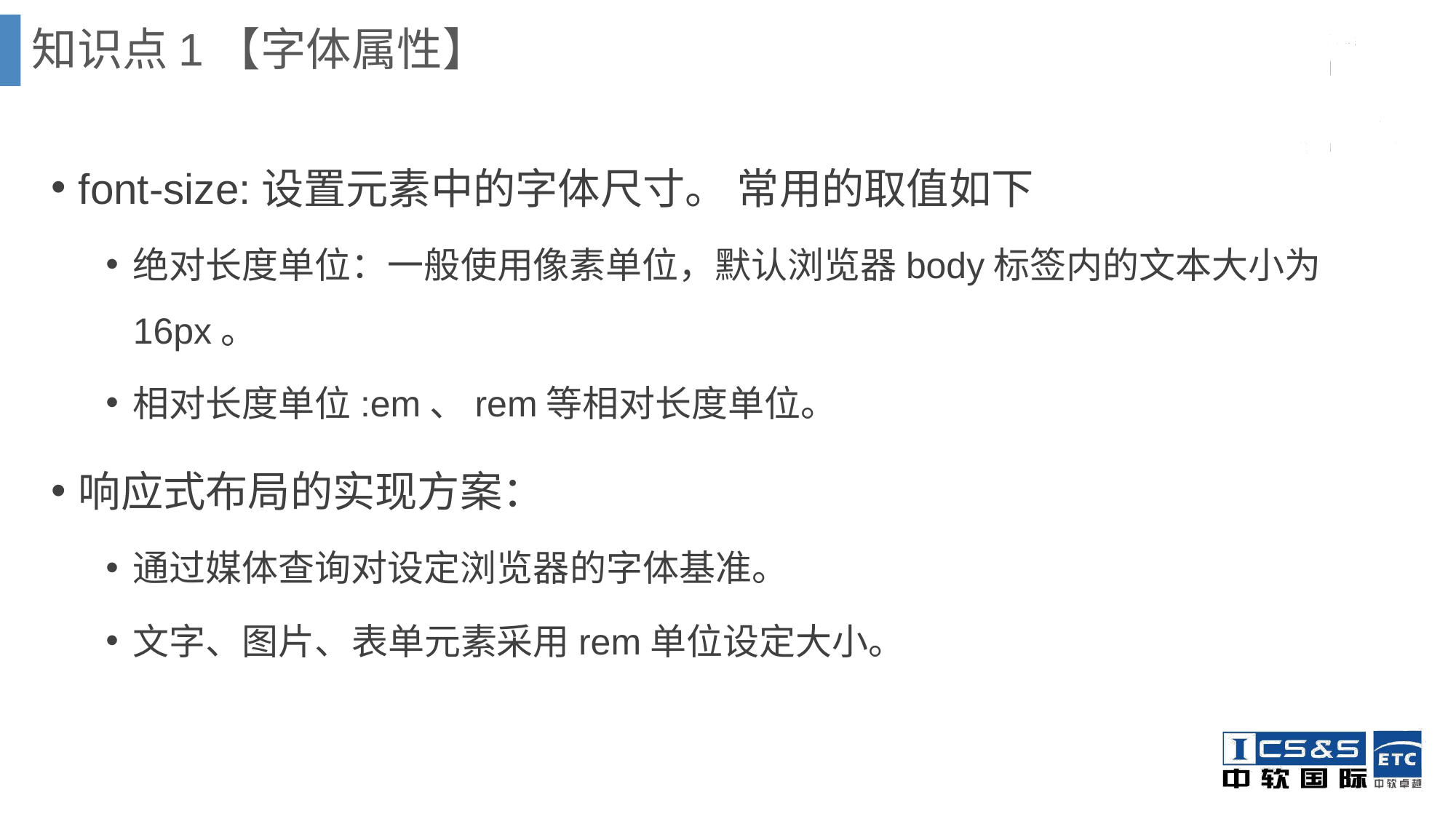

知识点1【字体属性】
font-size:设置元素中的字体尺寸。 常用的取值如下
绝对长度单位：一般使用像素单位，默认浏览器body标签内的文本大小为16px。
相对长度单位:em、rem等相对长度单位。
响应式布局的实现方案：
通过媒体查询对设定浏览器的字体基准。
文字、图片、表单元素采用rem单位设定大小。